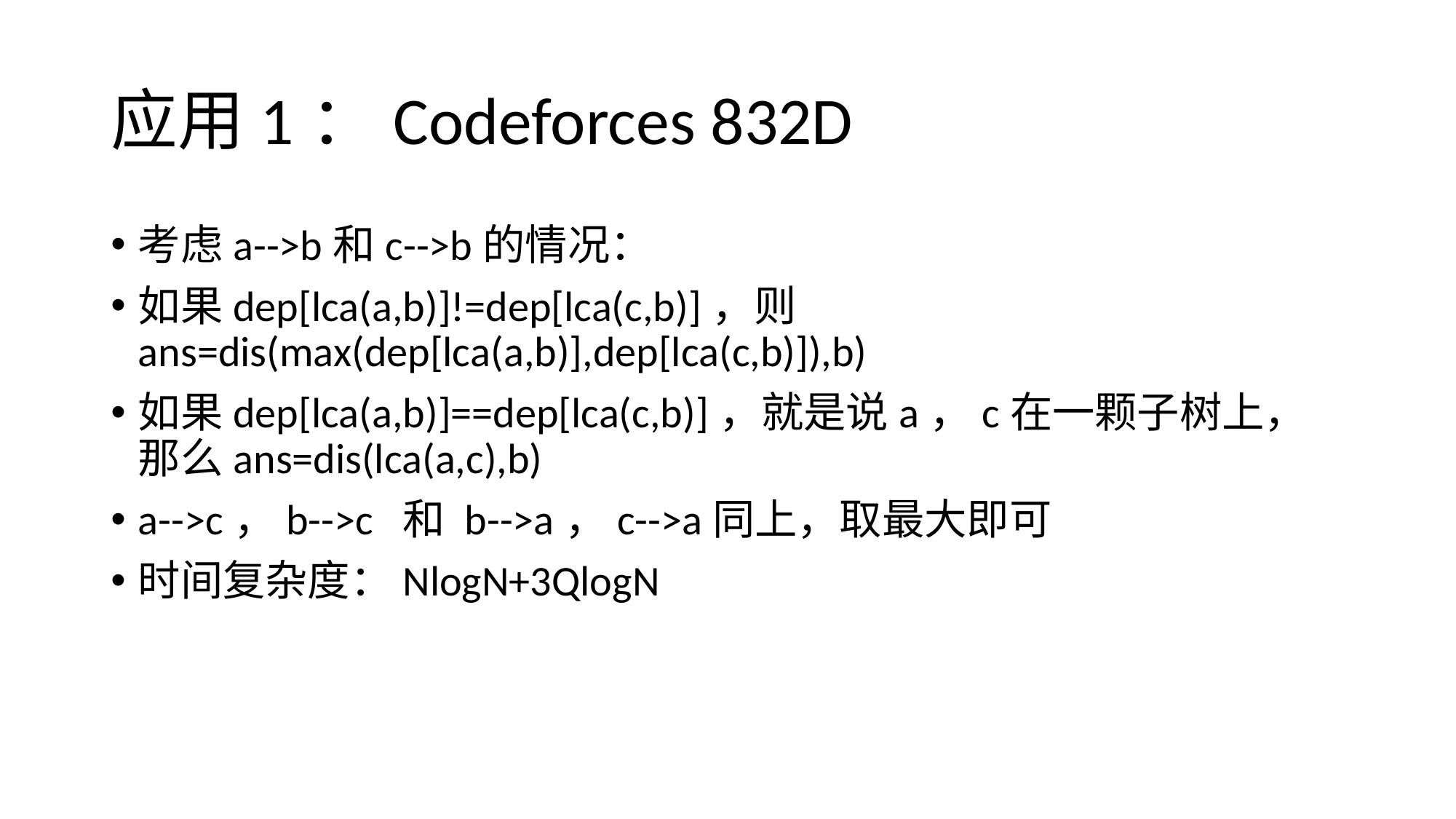

# 应用1：Codeforces 832D
考虑a-->b和c-->b的情况：
如果dep[lca(a,b)]!=dep[lca(c,b)]，则
ans=dis(max(dep[lca(a,b)],dep[lca(c,b)]),b)
如果dep[lca(a,b)]==dep[lca(c,b)]，就是说a，c在一颗子树上，那么ans=dis(lca(a,c),b)
a-->c，b-->c  和 b-->a，c-->a同上，取最大即可
时间复杂度：NlogN+3QlogN